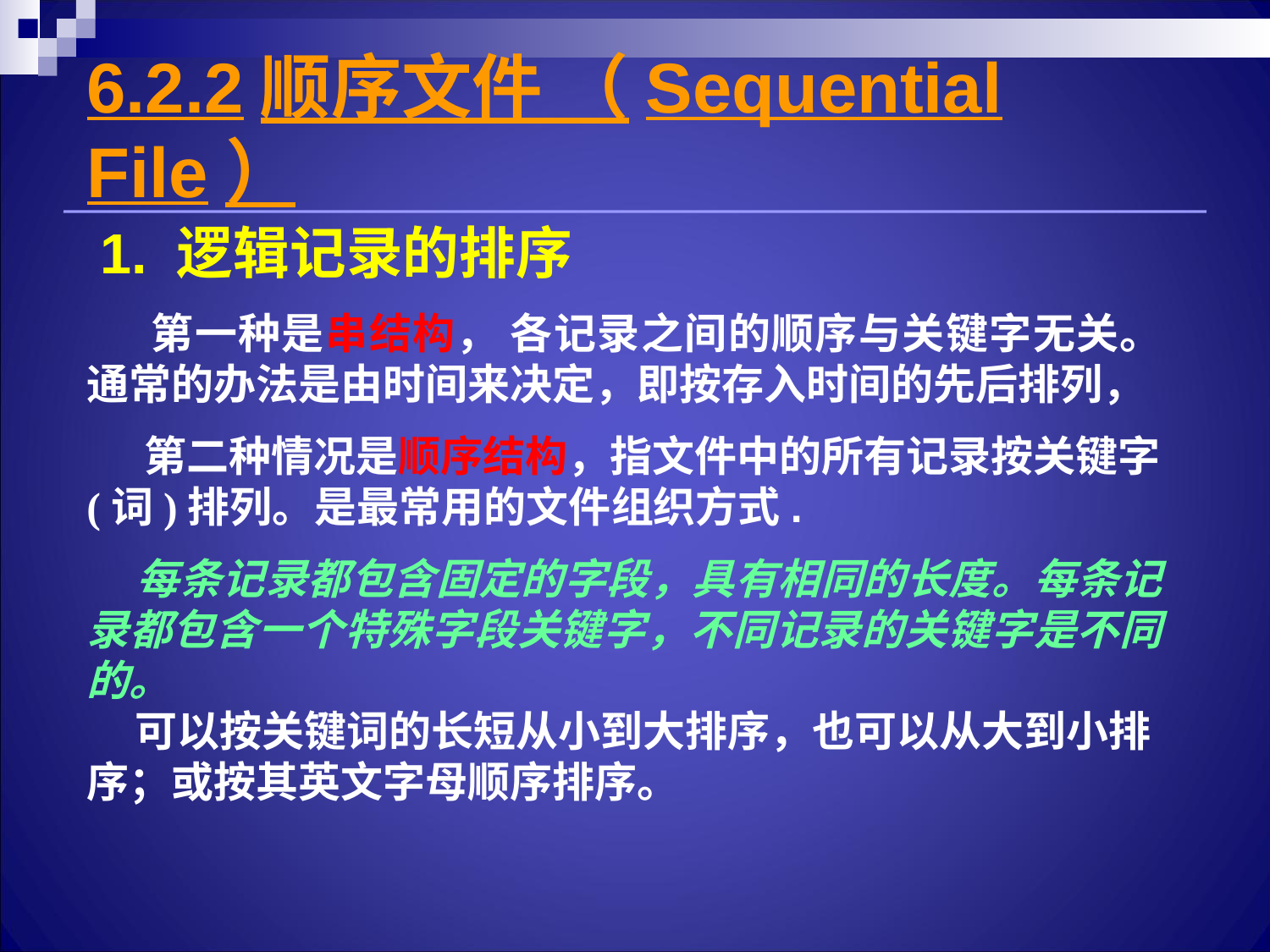

# 6.2.2顺序文件 （Sequential File）
 1. 逻辑记录的排序
     第一种是串结构， 各记录之间的顺序与关键字无关。 通常的办法是由时间来决定，即按存入时间的先后排列，
     第二种情况是顺序结构，指文件中的所有记录按关键字(词)排列。是最常用的文件组织方式.
    每条记录都包含固定的字段，具有相同的长度。每条记录都包含一个特殊字段关键字，不同记录的关键字是不同的。
    可以按关键词的长短从小到大排序，也可以从大到小排序；或按其英文字母顺序排序。